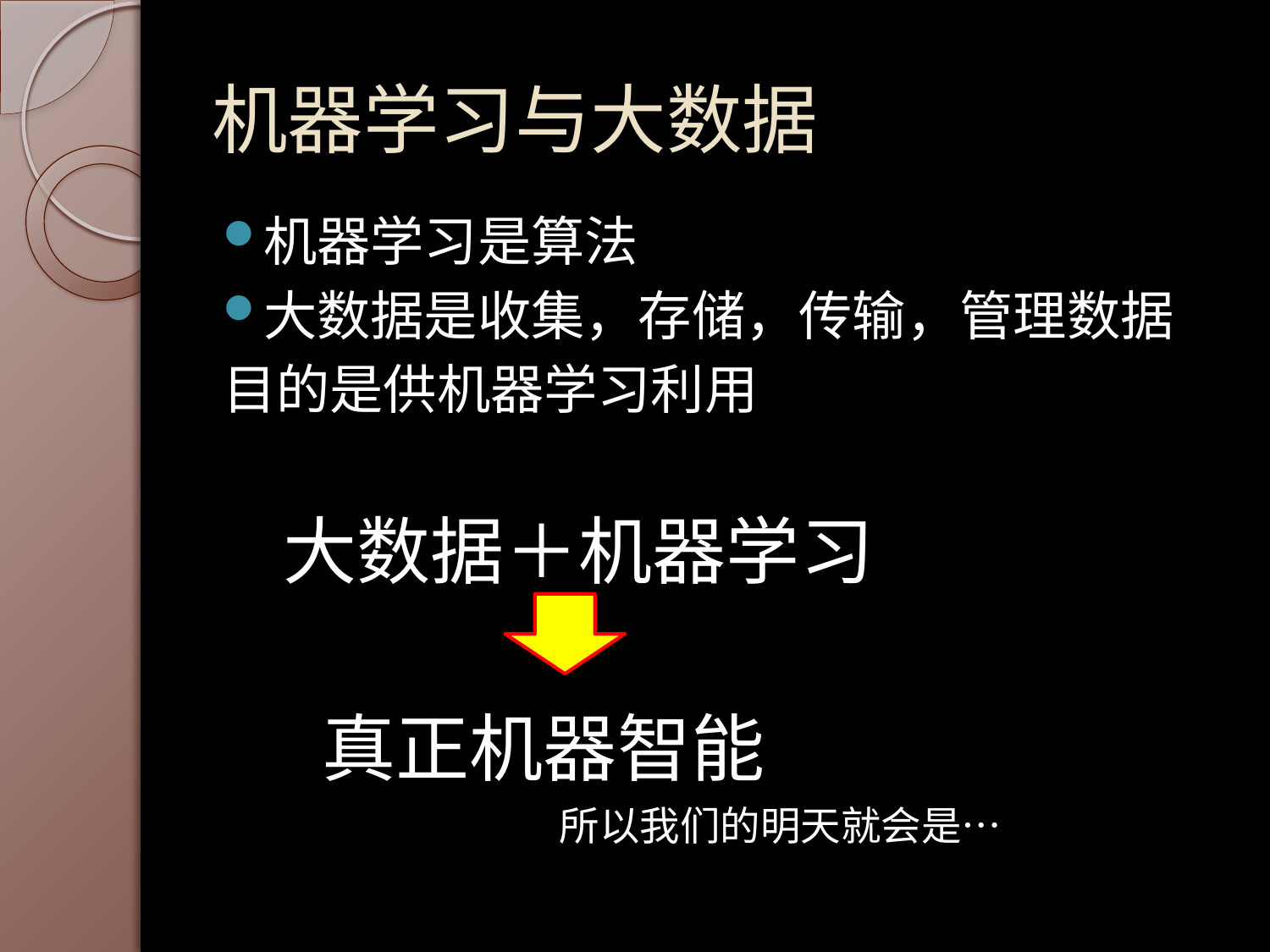

# 机器学习与大数据
机器学习是算法
大数据是收集，存储，传输，管理数据
目的是供机器学习利用

    大数据＋机器学习

     真正机器智能
                                    所以我们的明天就会是…